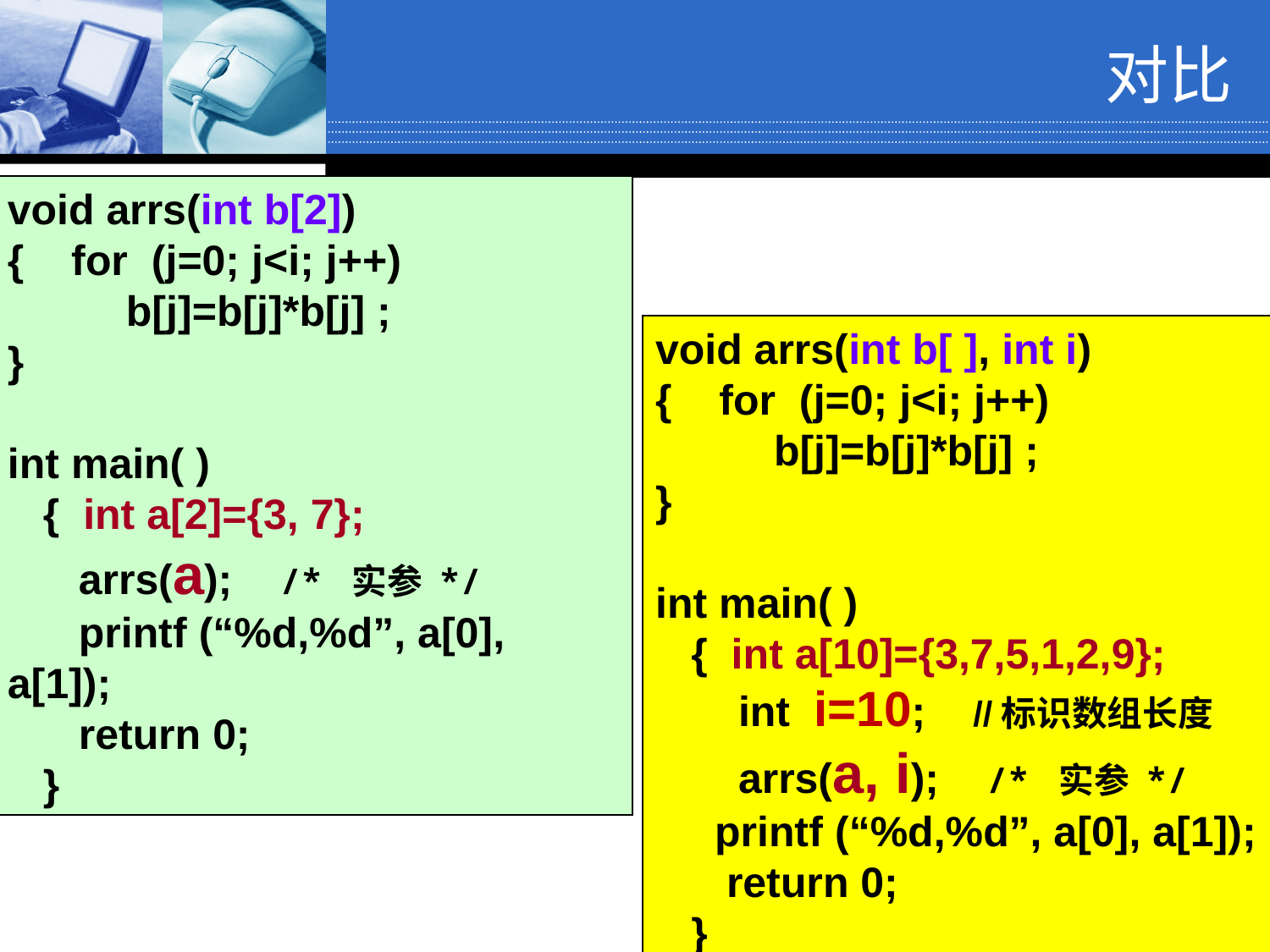

对比
void arrs(int b[2])
{    for  (j=0; j<i; j++)
          b[j]=b[j]*b[j] ;
}

int main( )
   {  int a[2]={3, 7};
      arrs(a);    /* 实参 */
      printf (“%d,%d”, a[0], a[1]);
      return 0;
   }
void arrs(int b[ ], int i)
{    for  (j=0; j<i; j++)
          b[j]=b[j]*b[j] ;
}

int main( )
   {  int a[10]={3,7,5,1,2,9};
       int  i=10;    //标识数组长度
       arrs(a, i);    /* 实参 */
     printf (“%d,%d”, a[0], a[1]);
      return 0;
   }